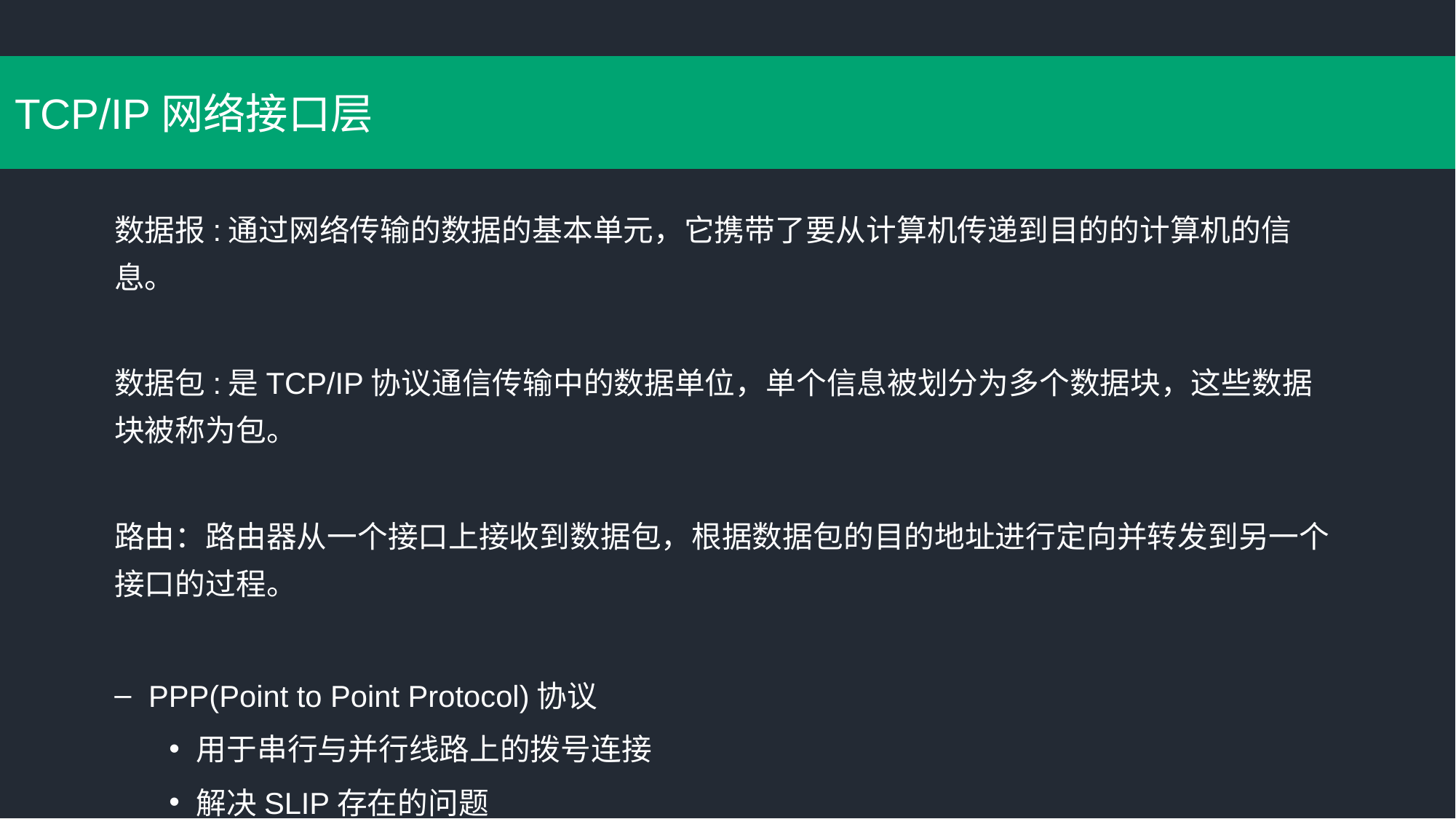

# TCP/IP网络接口层
数据报:通过网络传输的数据的基本单元，它携带了要从计算机传递到目的的计算机的信息。

数据包:是TCP/IP协议通信传输中的数据单位，单个信息被划分为多个数据块，这些数据块被称为包。

路由：路由器从一个接口上接收到数据包，根据数据包的目的地址进行定向并转发到另一个接口的过程。

PPP(Point to Point Protocol)协议
用于串行与并行线路上的拨号连接
解决SLIP存在的问题